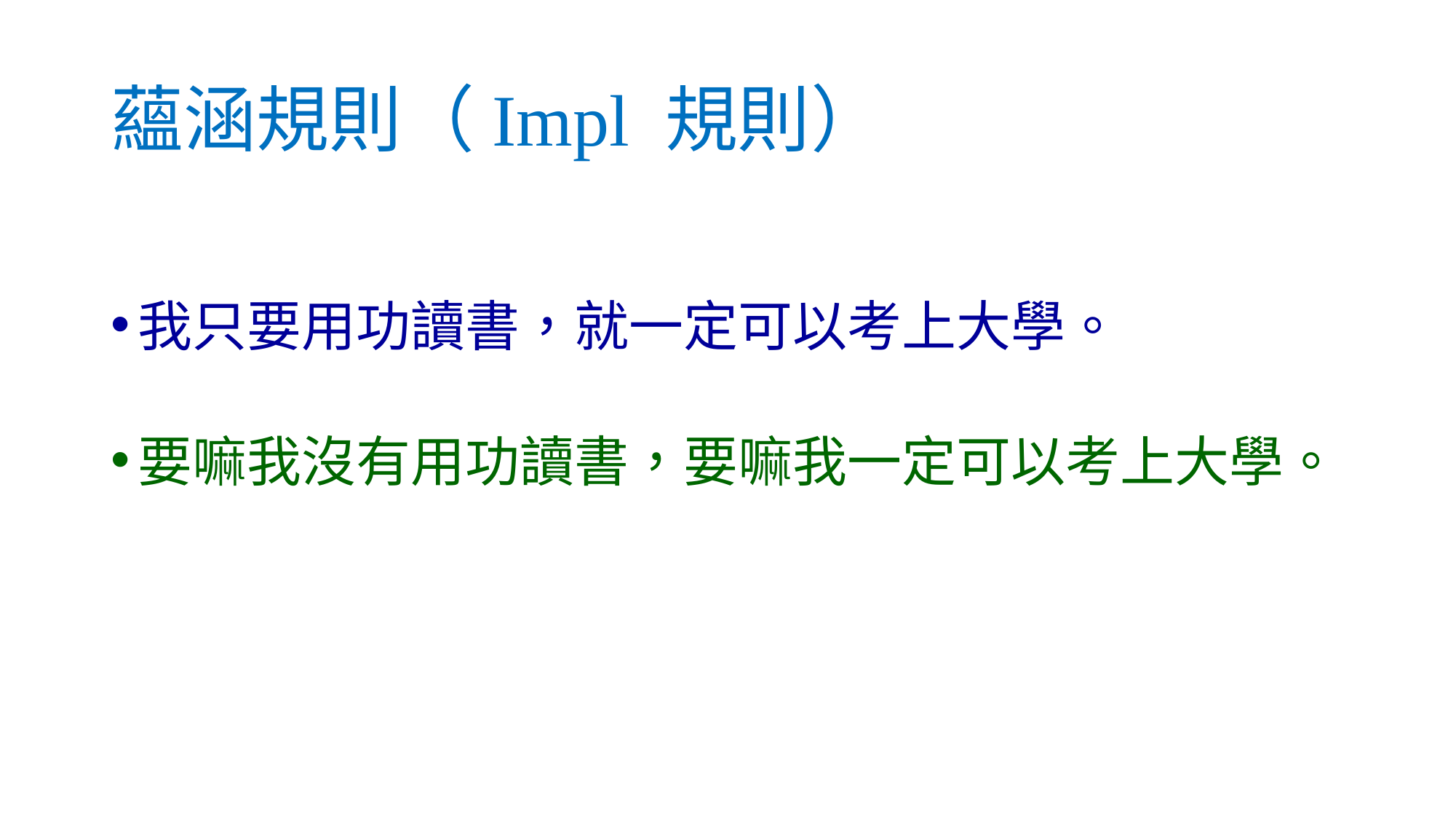

# 蘊涵規則（Impl 規則）

我只要用功讀書，就一定可以考上大學。

要嘛我沒有用功讀書，要嘛我一定可以考上大學。